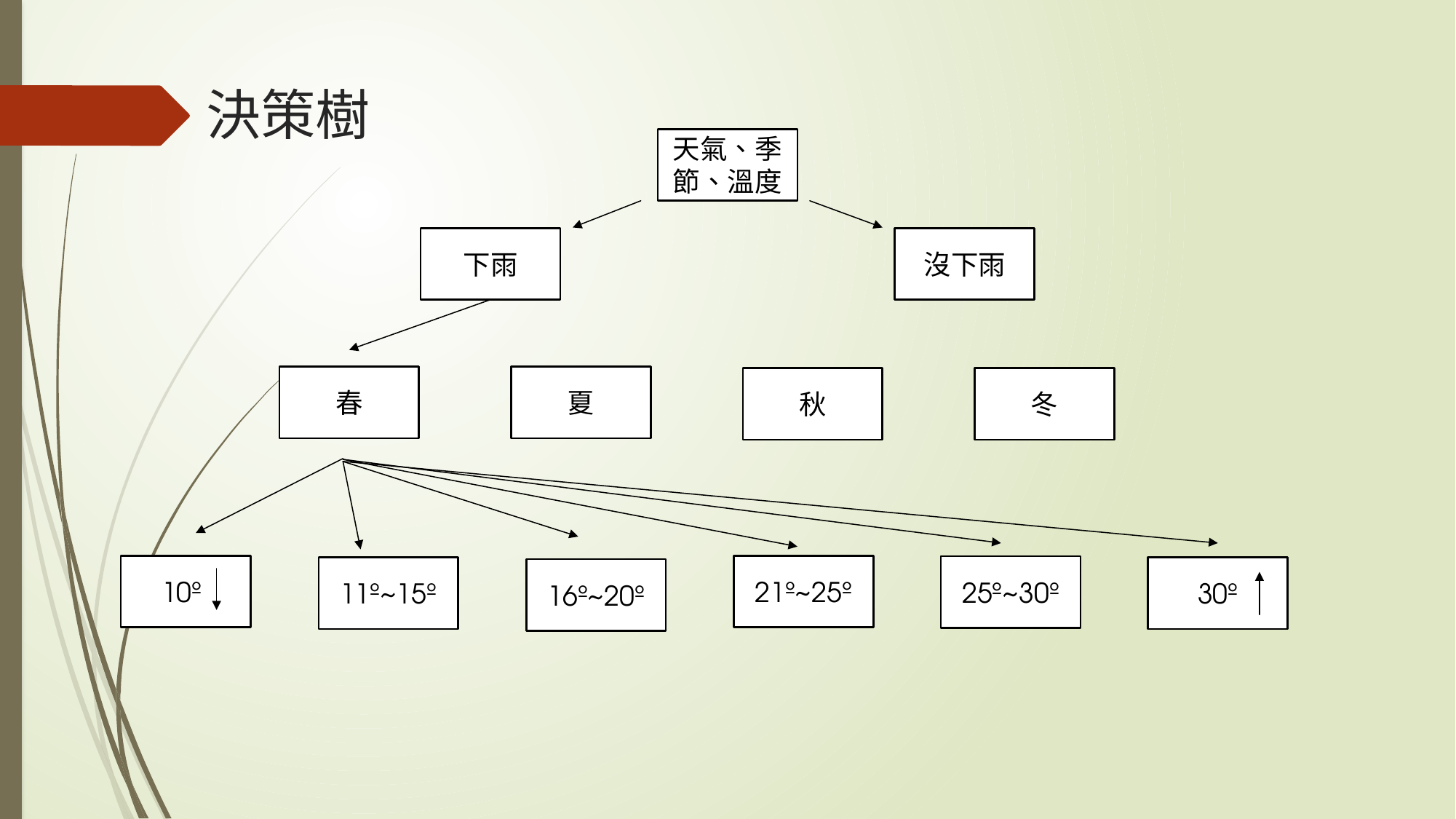

# 決策樹
天氣、季節、溫度
下雨
沒下雨
春
夏
秋
冬
10º
21º~25º
25º~30º
11º~15º
30º
16º~20º